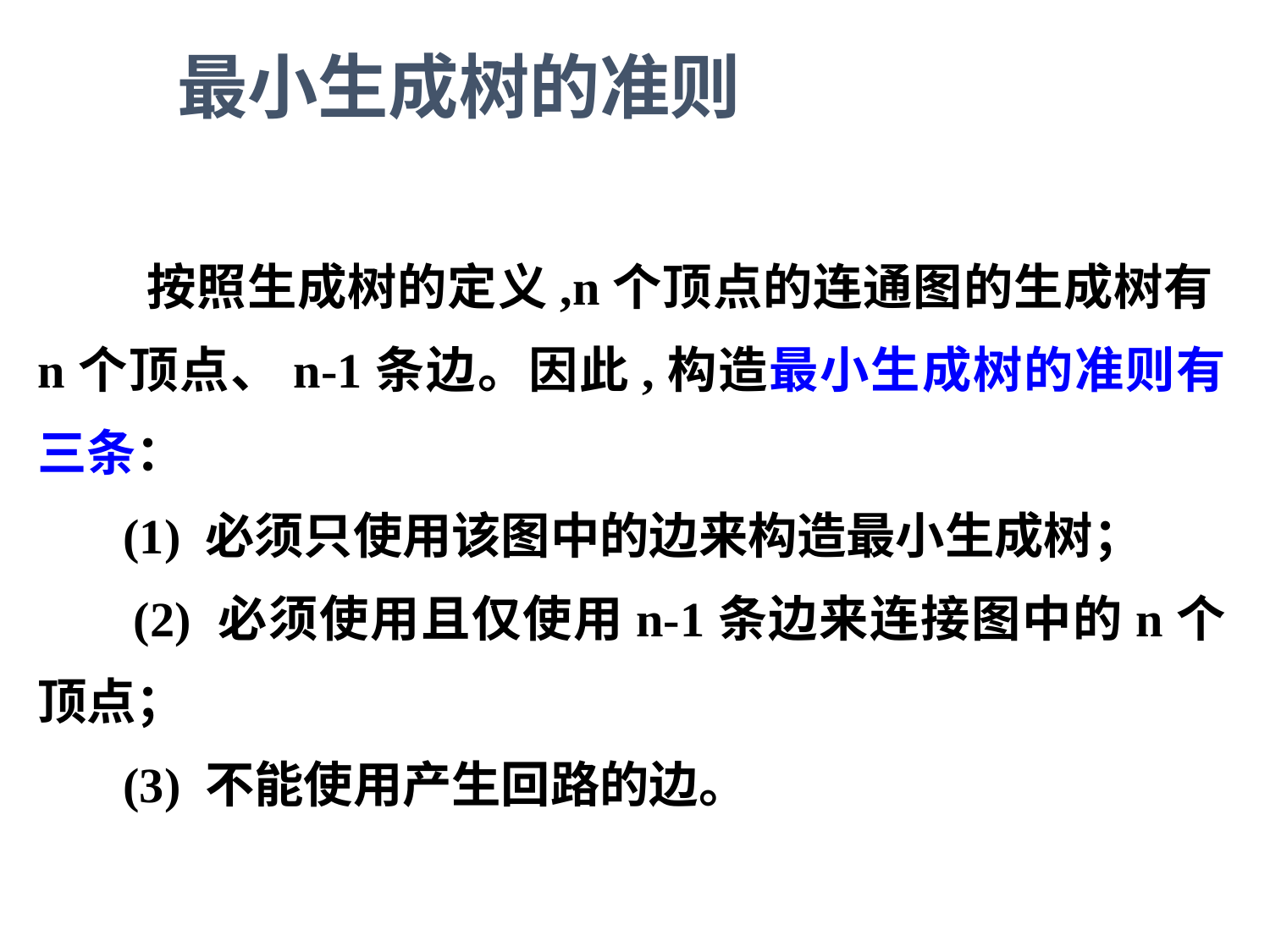

最小生成树的准则
        按照生成树的定义,n个顶点的连通图的生成树有n个顶点、n-1条边。因此,构造最小生成树的准则有三条：
       (1) 必须只使用该图中的边来构造最小生成树；
       (2) 必须使用且仅使用n-1条边来连接图中的n个顶点；
       (3) 不能使用产生回路的边。